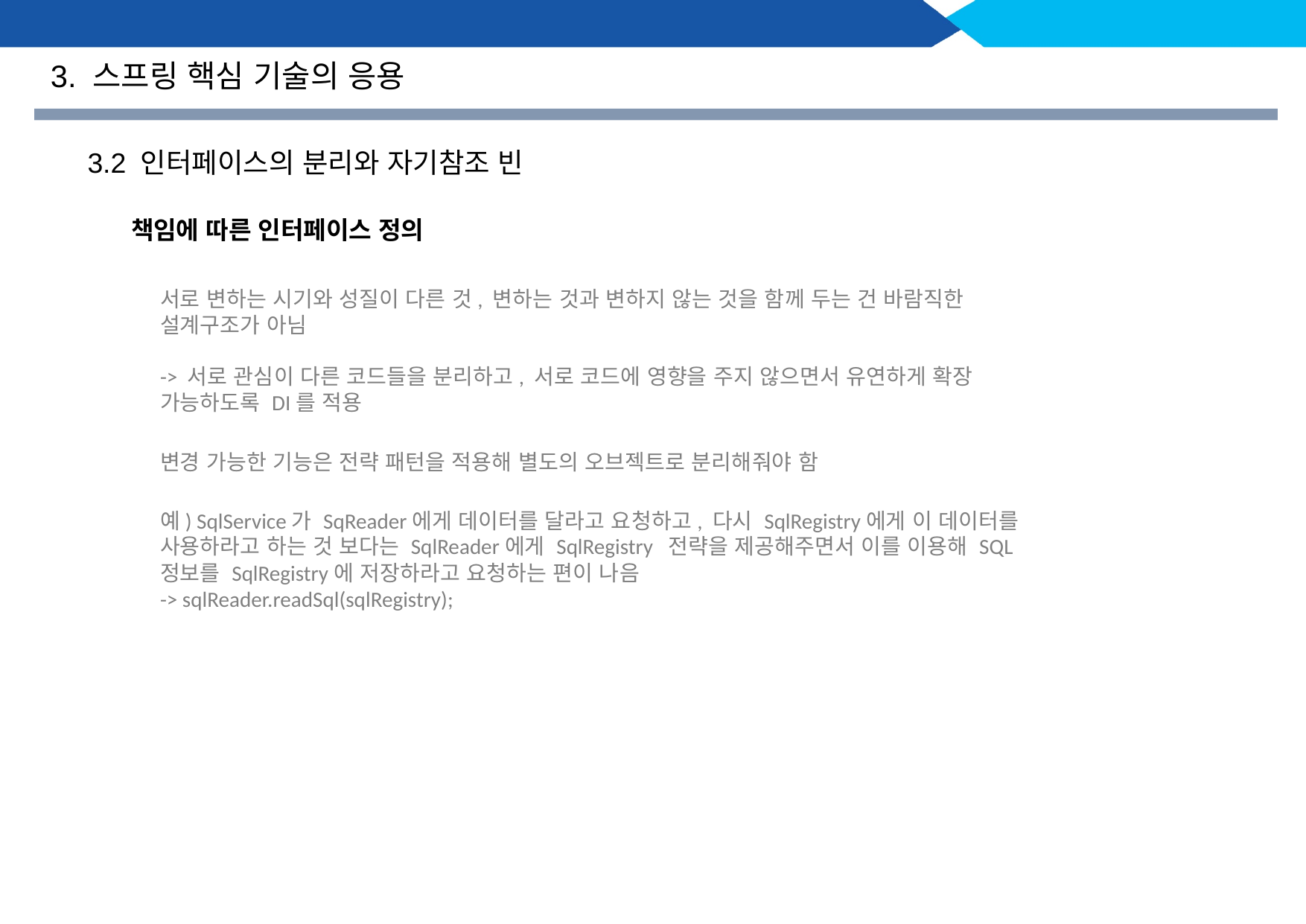

3. 스프링 핵심 기술의 응용
3.2 인터페이스의 분리와 자기참조 빈
책임에 따른 인터페이스 정의
서로 변하는 시기와 성질이 다른 것, 변하는 것과 변하지 않는 것을 함께 두는 건 바람직한 설계구조가 아님

-> 서로 관심이 다른 코드들을 분리하고, 서로 코드에 영향을 주지 않으면서 유연하게 확장 가능하도록 DI를 적용
변경 가능한 기능은 전략 패턴을 적용해 별도의 오브젝트로 분리해줘야 함
예) SqlService가 SqReader에게 데이터를 달라고 요청하고, 다시 SqlRegistry에게 이 데이터를 사용하라고 하는 것 보다는 SqlReader에게 SqlRegistry  전략을 제공해주면서 이를 이용해 SQL 정보를 SqlRegistry에 저장하라고 요청하는 편이 나음
-> sqlReader.readSql(sqlRegistry);